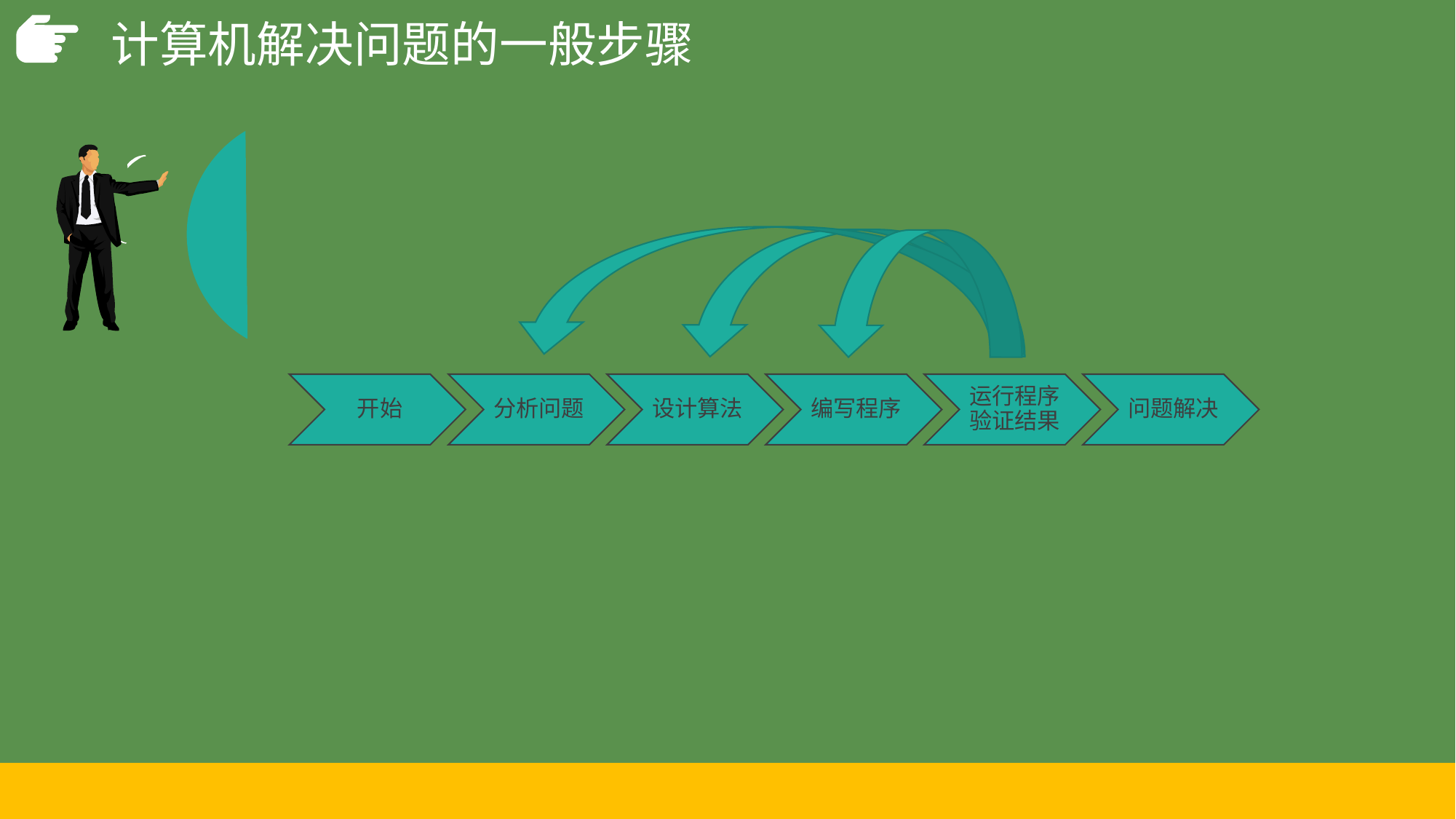

计算机解决问题的一般步骤
开始
分析问题
设计算法
编写程序
运行程序验证结果
问题解决